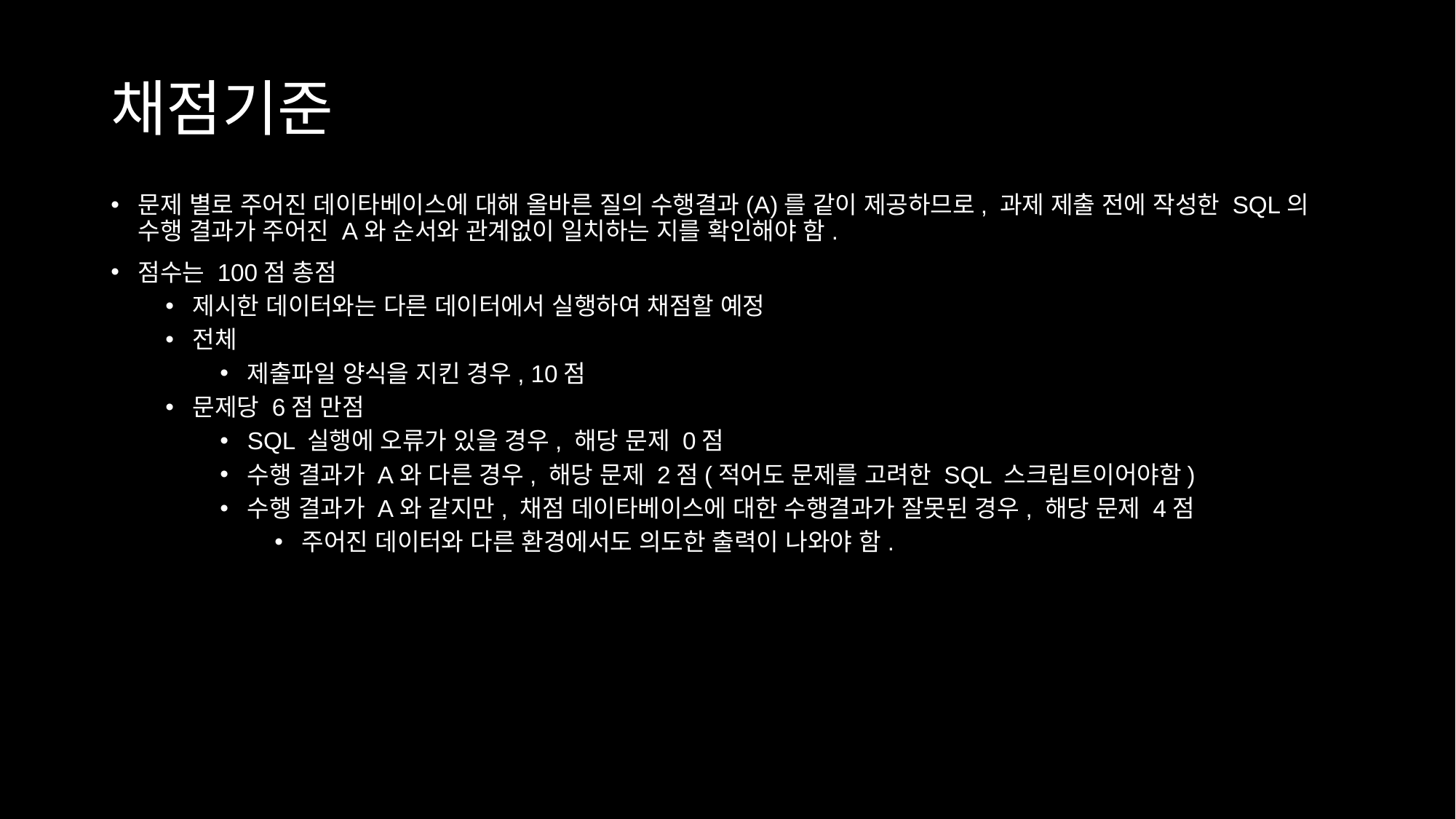

# 채점기준
문제 별로 주어진 데이타베이스에 대해 올바른 질의 수행결과(A)를 같이 제공하므로, 과제 제출 전에 작성한 SQL의 수행 결과가 주어진 A와 순서와 관계없이 일치하는 지를 확인해야 함.
점수는 100점 총점
제시한 데이터와는 다른 데이터에서 실행하여 채점할 예정
전체
제출파일 양식을 지킨 경우, 10점
문제당 6점 만점
SQL 실행에 오류가 있을 경우, 해당 문제 0점
수행 결과가 A와 다른 경우, 해당 문제 2점(적어도 문제를 고려한 SQL 스크립트이어야함)
수행 결과가 A와 같지만, 채점 데이타베이스에 대한 수행결과가 잘못된 경우, 해당 문제 4점
주어진 데이터와 다른 환경에서도 의도한 출력이 나와야 함.